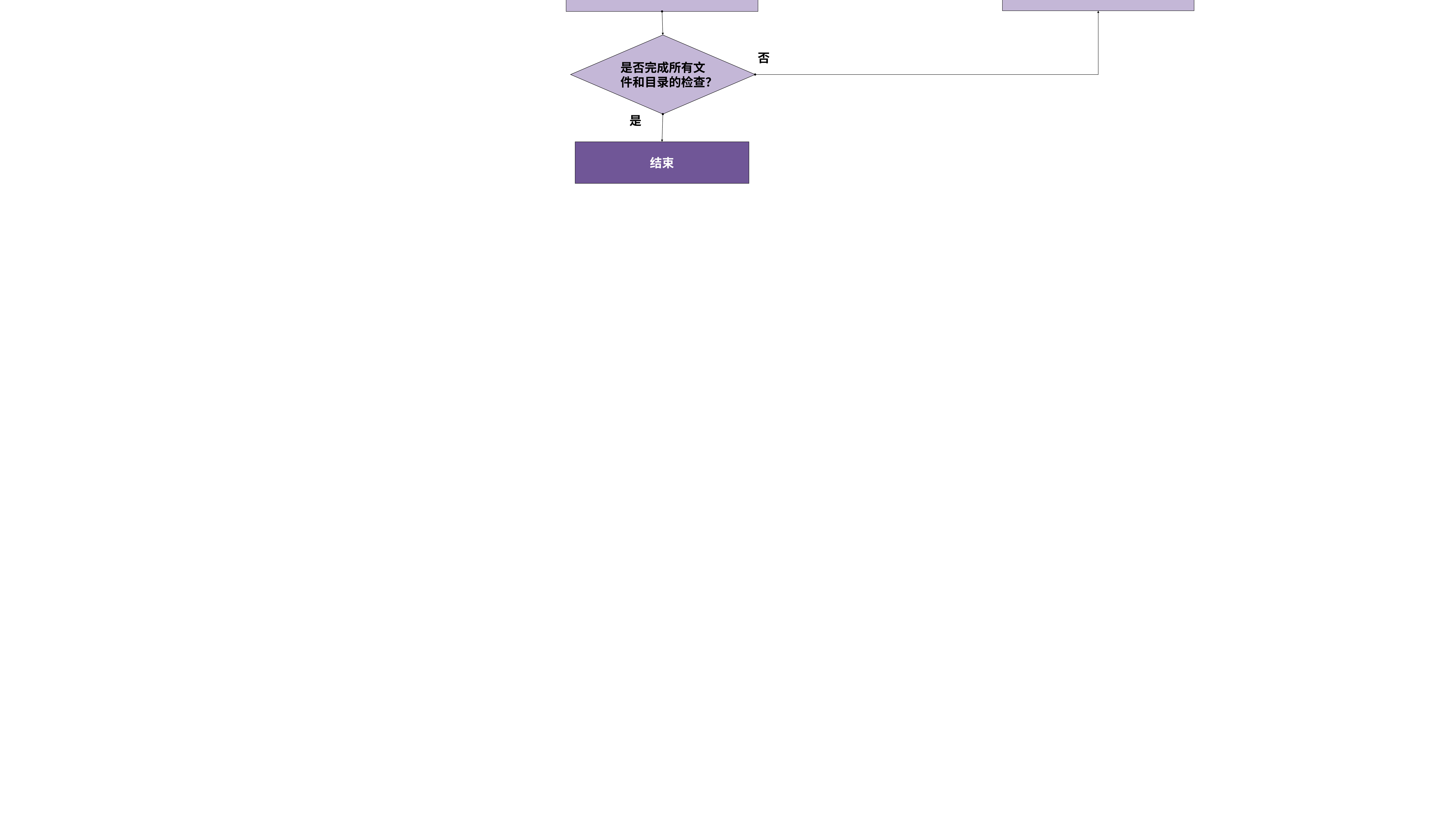

开始
输入每个文件夹下文件数量m，子目录数量n，以及文件树深度h
创建m个文件，每个文件写入特定字符串
创建n个子目录
进入下一级子目录，文件深度加1
是否完成所有文件和目录的创建？
否
是
返回hoitfs根目录
检查m个文件是否均存在，以及每个文件所含字符串是否与写入一致
进入下一级子目录，文件深度加1
检查n个目录是否都存在
是否完成所有文件和目录的检查？
否
是
结束